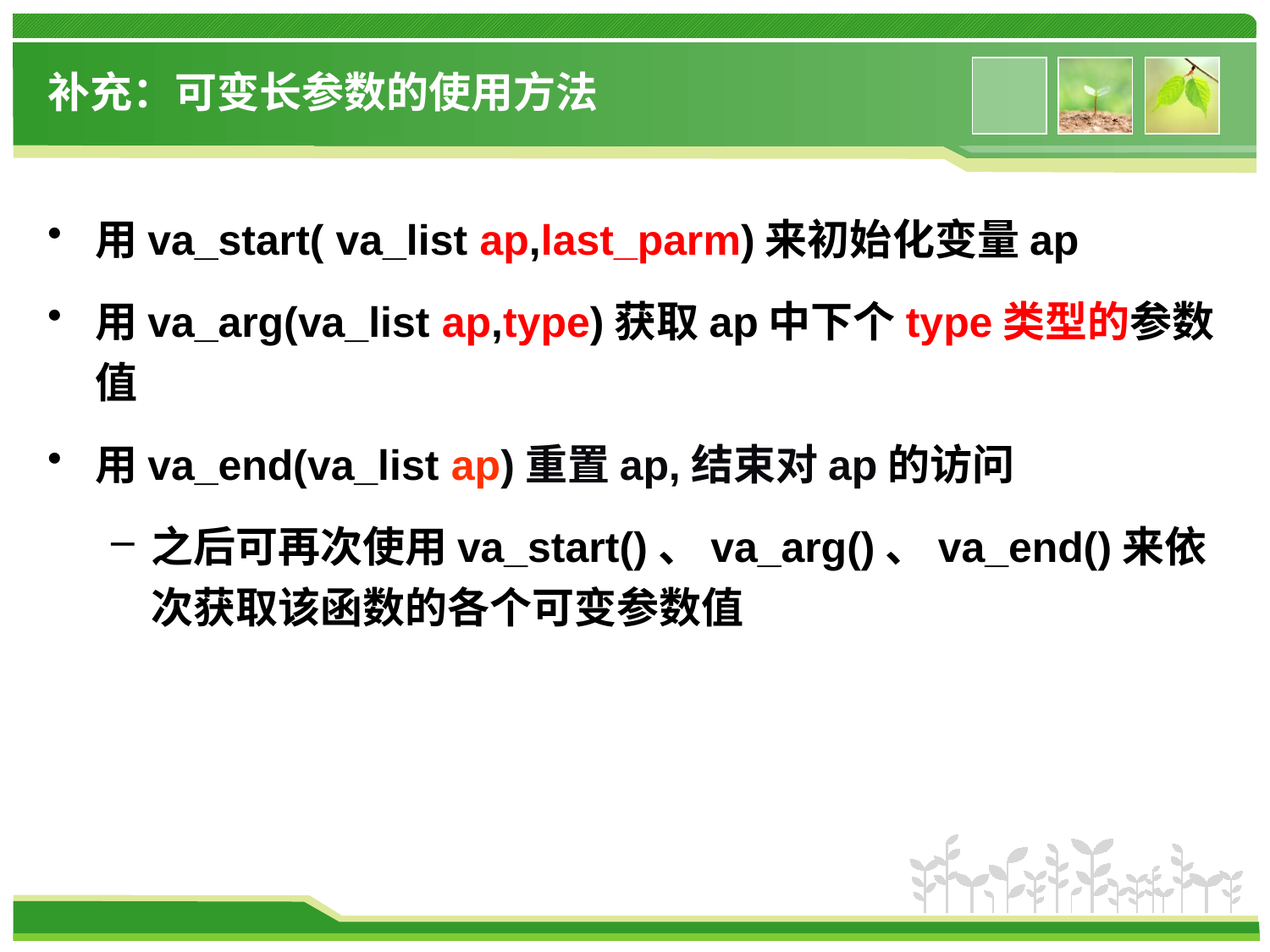

# 补充：可变长参数的使用方法
用va_start( va_list ap,last_parm)来初始化变量ap
用va_arg(va_list ap,type)获取ap中下个type类型的参数值
用va_end(va_list ap)重置ap,结束对ap的访问
之后可再次使用va_start()、va_arg()、va_end()来依次获取该函数的各个可变参数值